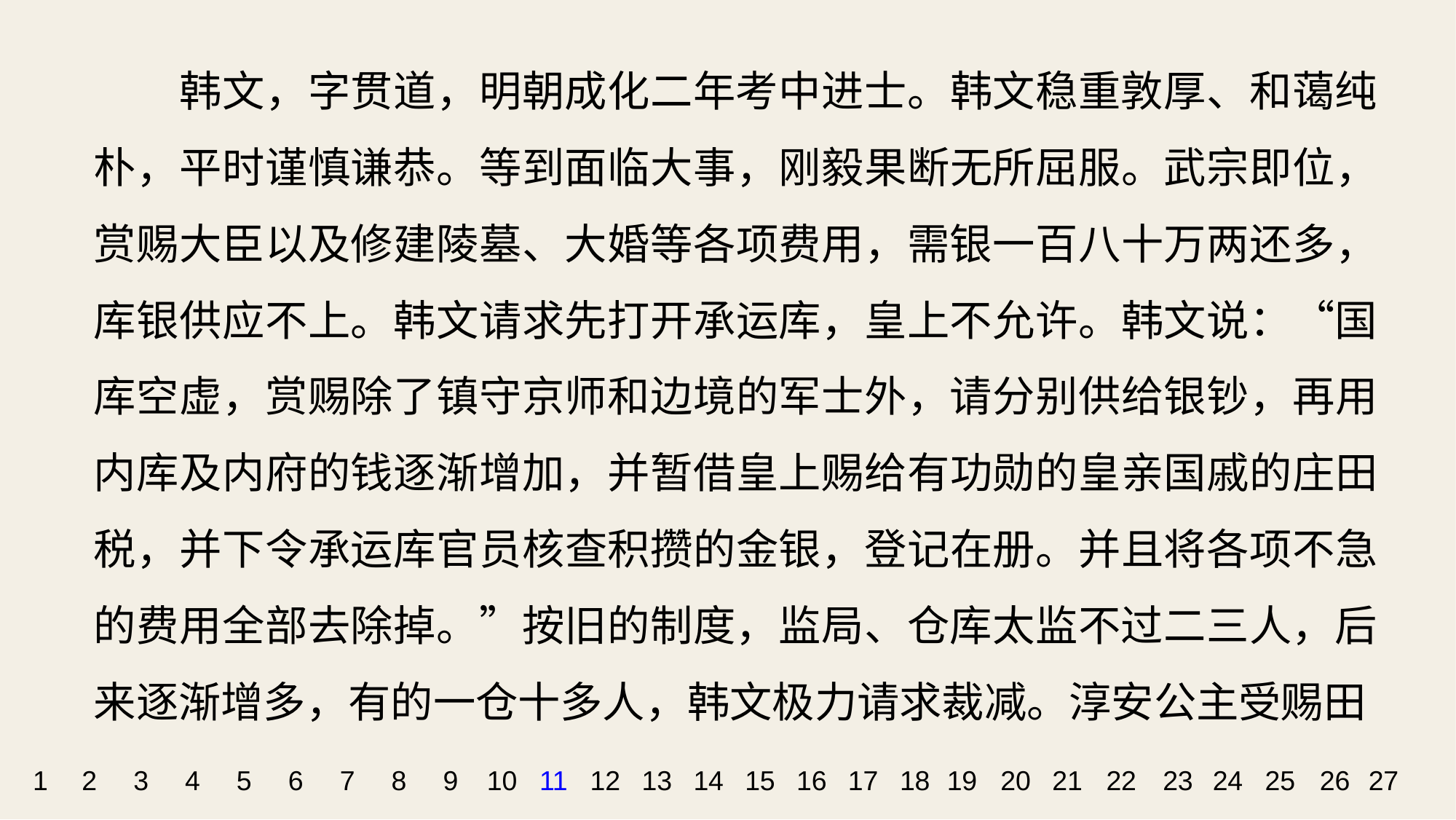

韩文，字贯道，明朝成化二年考中进士。韩文稳重敦厚、和蔼纯朴，平时谨慎谦恭。等到面临大事，刚毅果断无所屈服。武宗即位，赏赐大臣以及修建陵墓、大婚等各项费用，需银一百八十万两还多，库银供应不上。韩文请求先打开承运库，皇上不允许。韩文说：“国库空虚，赏赐除了镇守京师和边境的军士外，请分别供给银钞，再用内库及内府的钱逐渐增加，并暂借皇上赐给有功勋的皇亲国戚的庄田税，并下令承运库官员核查积攒的金银，登记在册。并且将各项不急的费用全部去除掉。”按旧的制度，监局、仓库太监不过二三人，后来逐渐增多，有的一仓十多人，韩文极力请求裁减。淳安公主受赐田
1
2
3
4
5
6
7
8
9
10
11
12
13
14
15
16
17
18
19
20
21
22
23
24
25
26
27